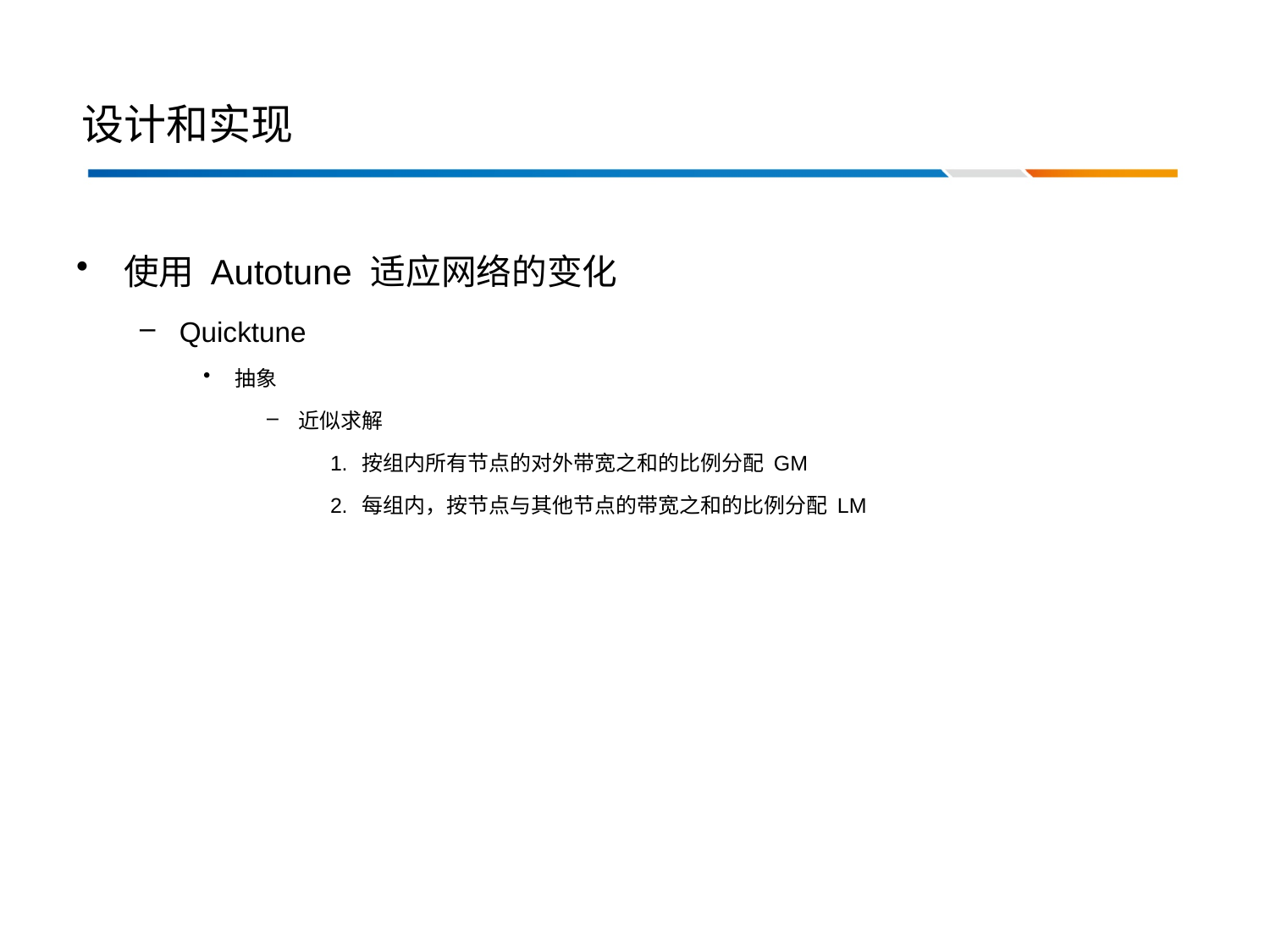

# 设计和实现
使用 Autotune 适应网络的变化
Quicktune
抽象
近似求解
按组内所有节点的对外带宽之和的比例分配 GM
每组内，按节点与其他节点的带宽之和的比例分配 LM